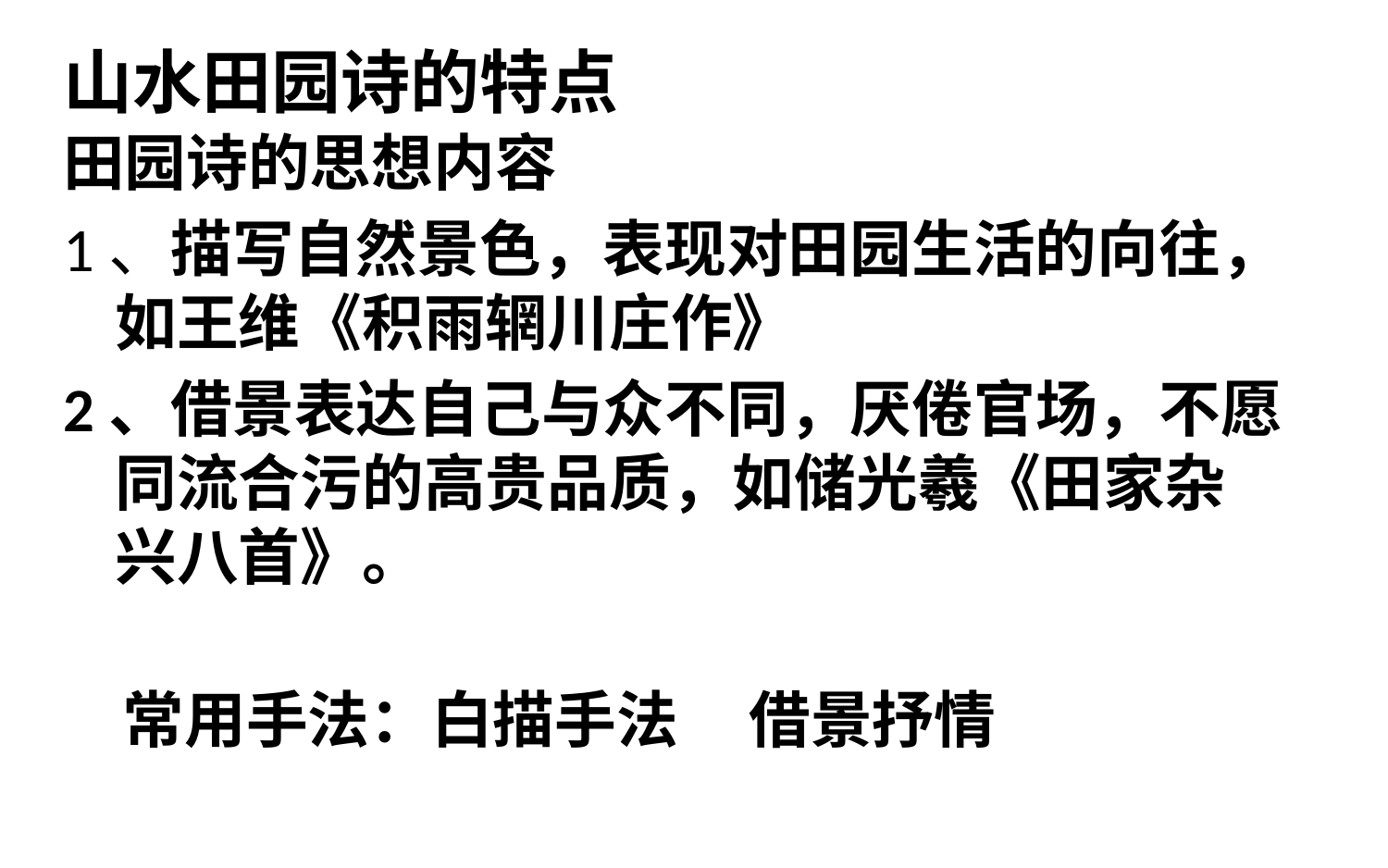

# 山水田园诗的特点
田园诗的思想内容
1、描写自然景色，表现对田园生活的向往，如王维《积雨辋川庄作》
2、借景表达自己与众不同，厌倦官场，不愿同流合污的高贵品质，如储光羲《田家杂兴八首》。
常用手法：白描手法     借景抒情